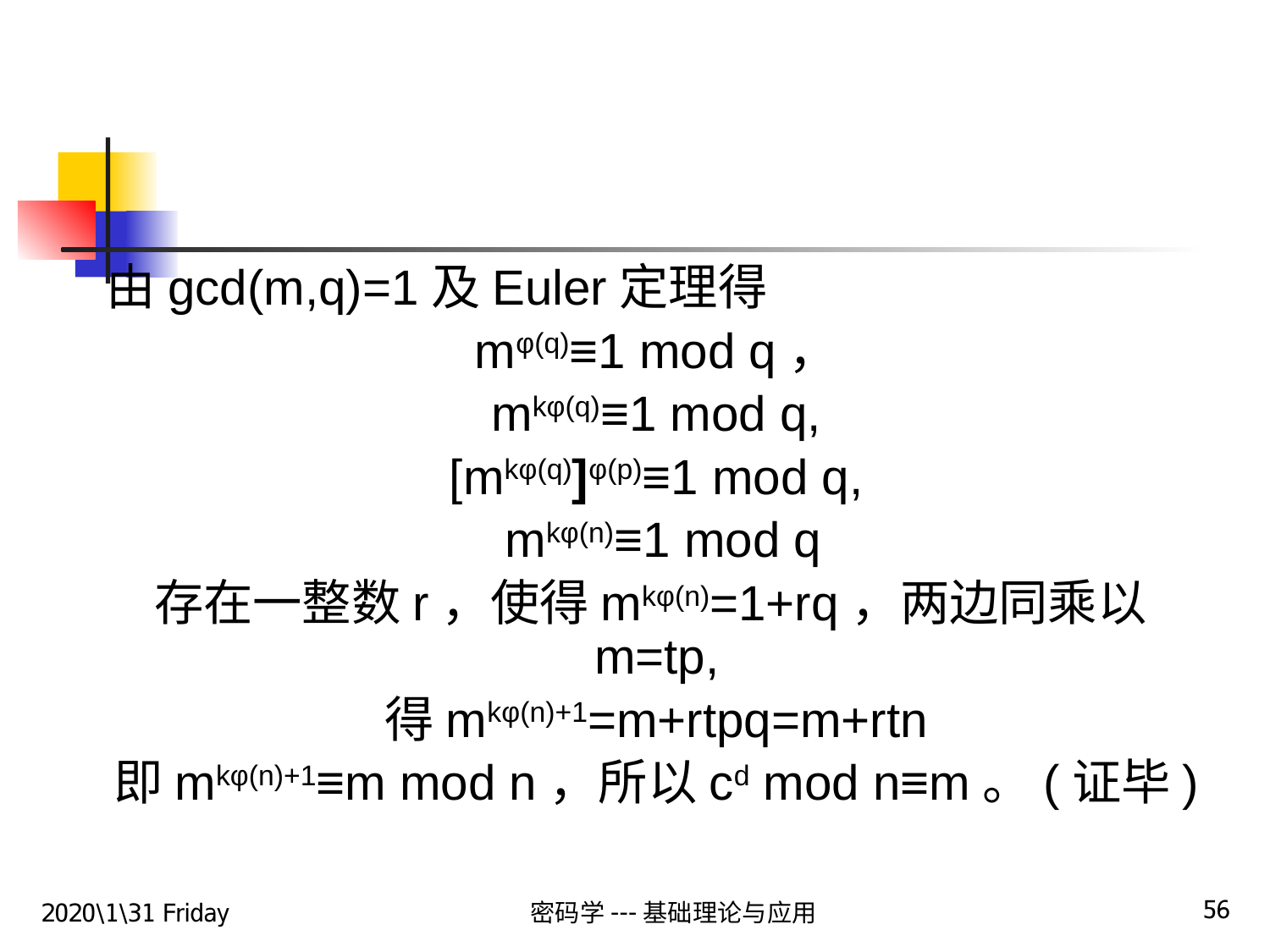

由gcd(m,q)=1及Euler定理得
mφ(q)≡1 mod q，
mkφ(q)≡1 mod q,
[mkφ(q)]φ(p)≡1 mod q,
 mkφ(n)≡1 mod q
存在一整数r，使得mkφ(n)=1+rq，两边同乘以m=tp,
得mkφ(n)+1=m+rtpq=m+rtn
即mkφ(n)+1≡m mod n，所以cd mod n≡m。(证毕)
56
2020\1\31 Friday
密码学---基础理论与应用